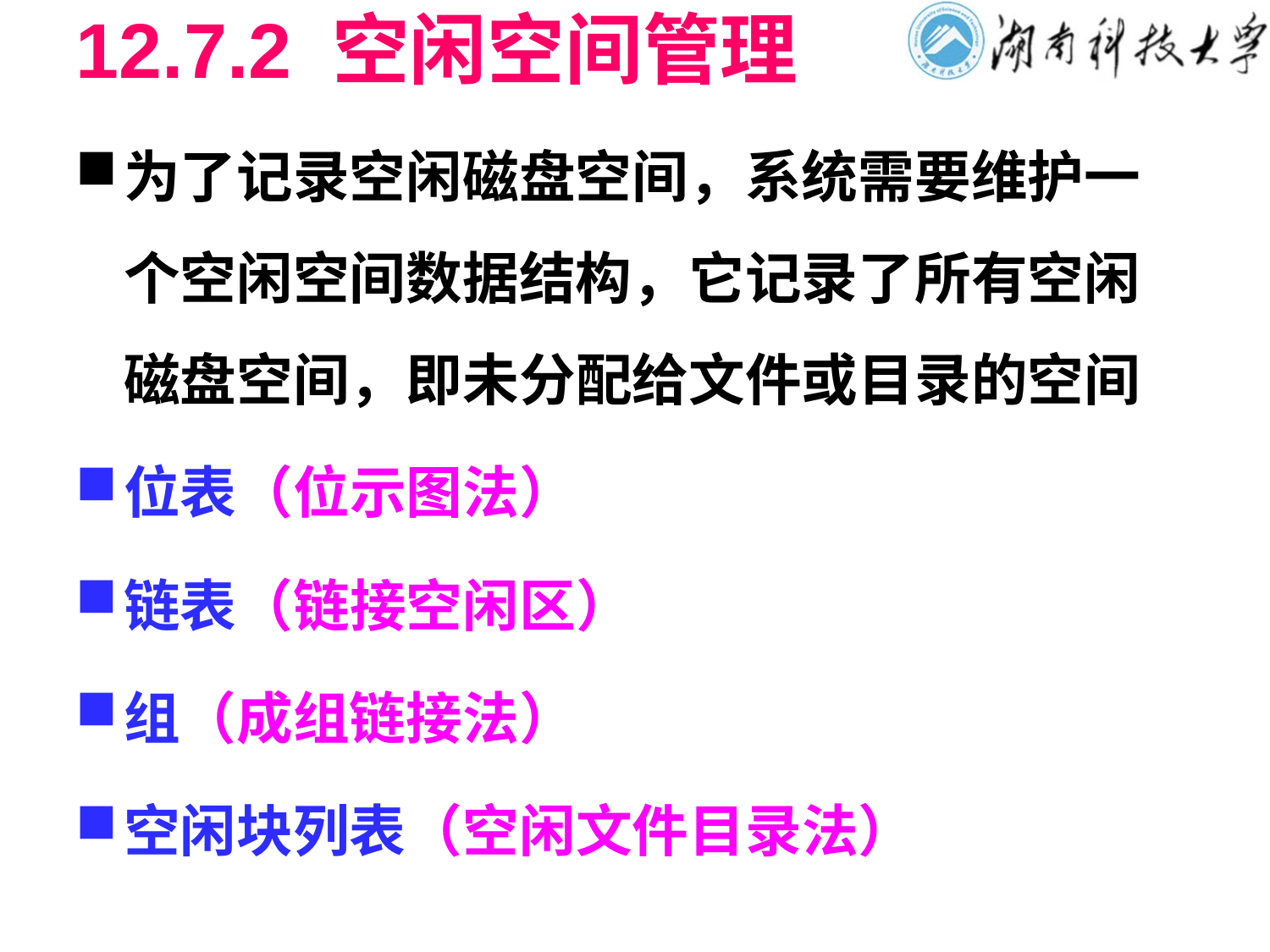

# 12.7.2 空闲空间管理
为了记录空闲磁盘空间，系统需要维护一个空闲空间数据结构，它记录了所有空闲磁盘空间，即未分配给文件或目录的空间
位表（位示图法）
链表（链接空闲区）
组（成组链接法）
空闲块列表（空闲文件目录法）